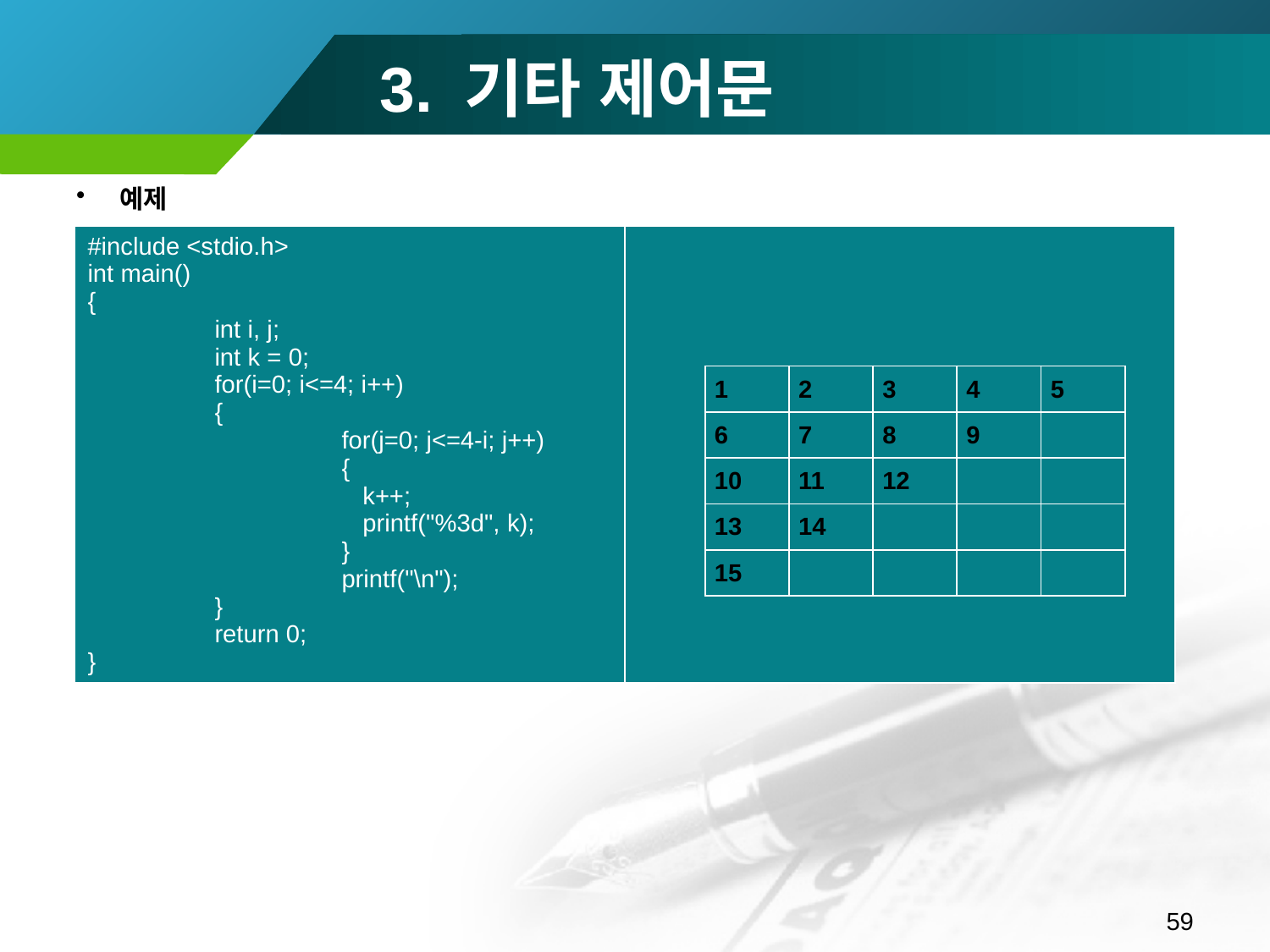

# 3. 기타 제어문
예제
| #include <stdio.h> int main() { int i, j; int k = 0; for(i=0; i<=4; i++) { for(j=0; j<=4-i; j++) { k++; printf("%3d", k); } printf("\n"); } return 0; } |  |
| --- | --- |
| 1 | 2 | 3 | 4 | 5 |
| --- | --- | --- | --- | --- |
| 6 | 7 | 8 | 9 |  |
| 10 | 11 | 12 |  |  |
| 13 | 14 |  |  |  |
| 15 |  |  |  |  |
59